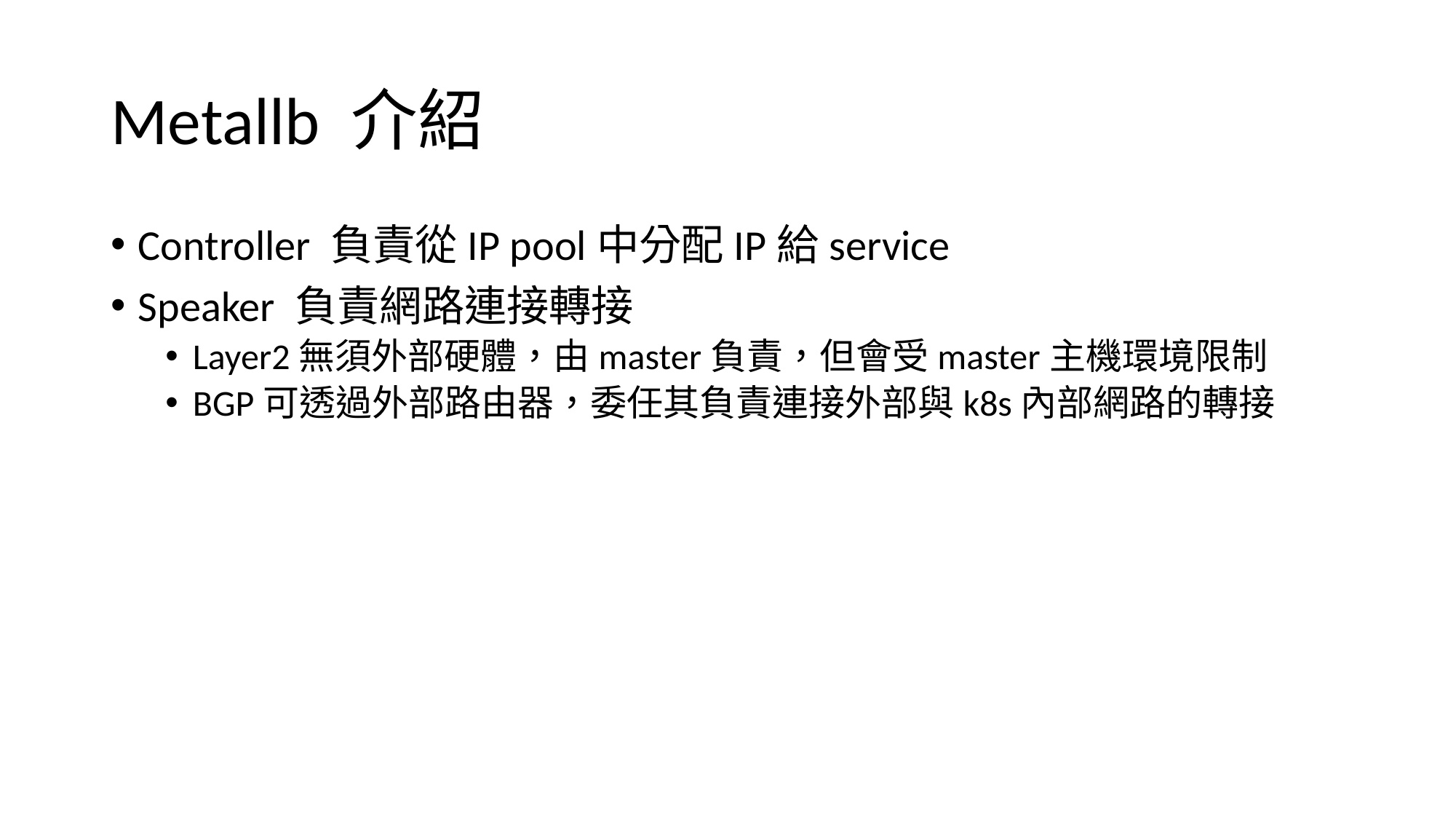

# Metallb 介紹
Controller 負責從IP pool中分配IP給service
Speaker 負責網路連接轉接
Layer2無須外部硬體，由master負責，但會受master主機環境限制
BGP可透過外部路由器，委任其負責連接外部與k8s內部網路的轉接